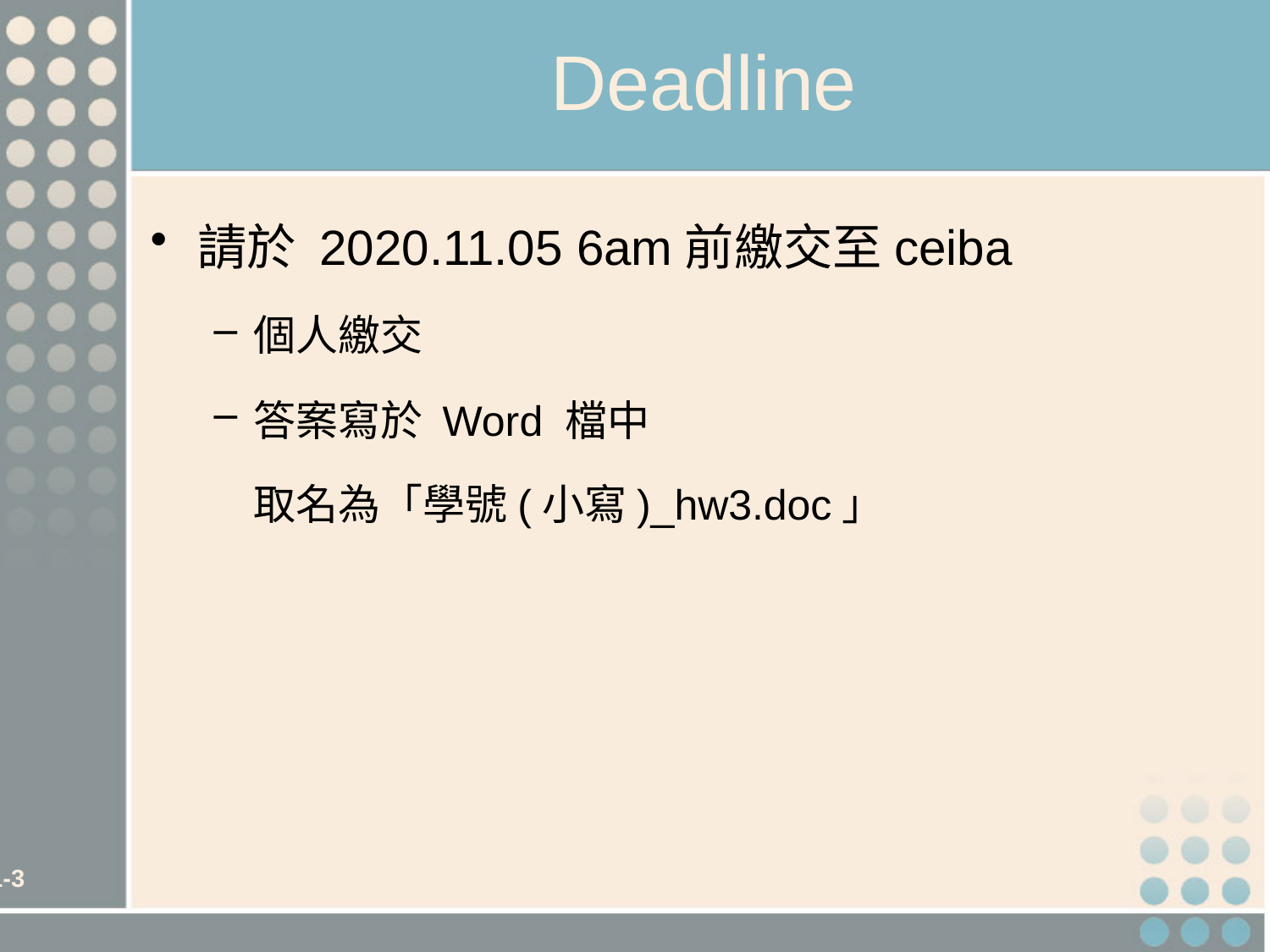

# Deadline
請於 2020.11.05 6am前繳交至ceiba
個人繳交
答案寫於 Word 檔中
	取名為「學號(小寫)_hw3.doc」